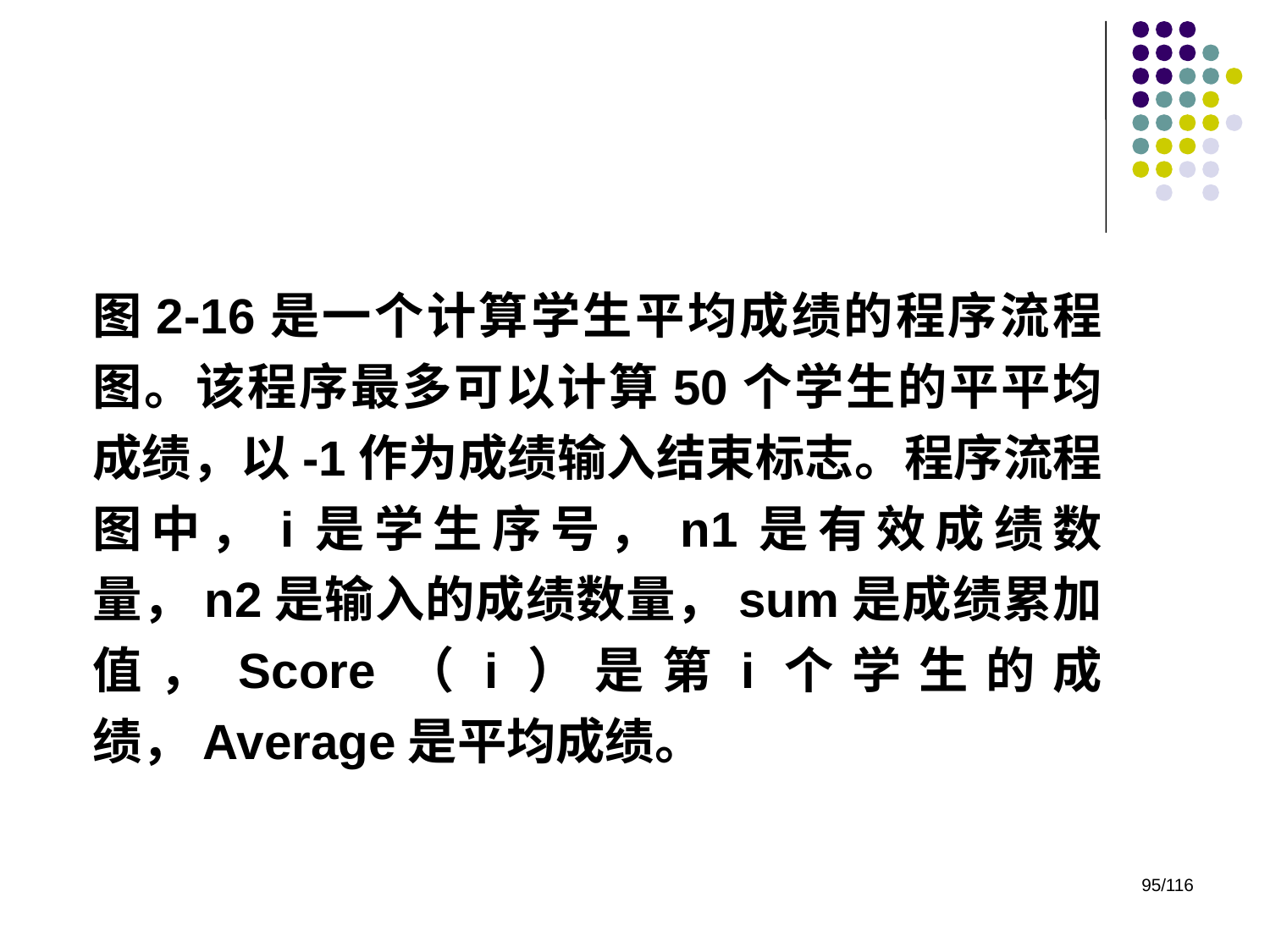

图2-16是一个计算学生平均成绩的程序流程图。该程序最多可以计算50个学生的平平均成绩，以-1作为成绩输入结束标志。程序流程图中，i是学生序号，n1是有效成绩数量，n2是输入的成绩数量，sum是成绩累加值，Score（i）是第i个学生的成绩，Average是平均成绩。
95/116